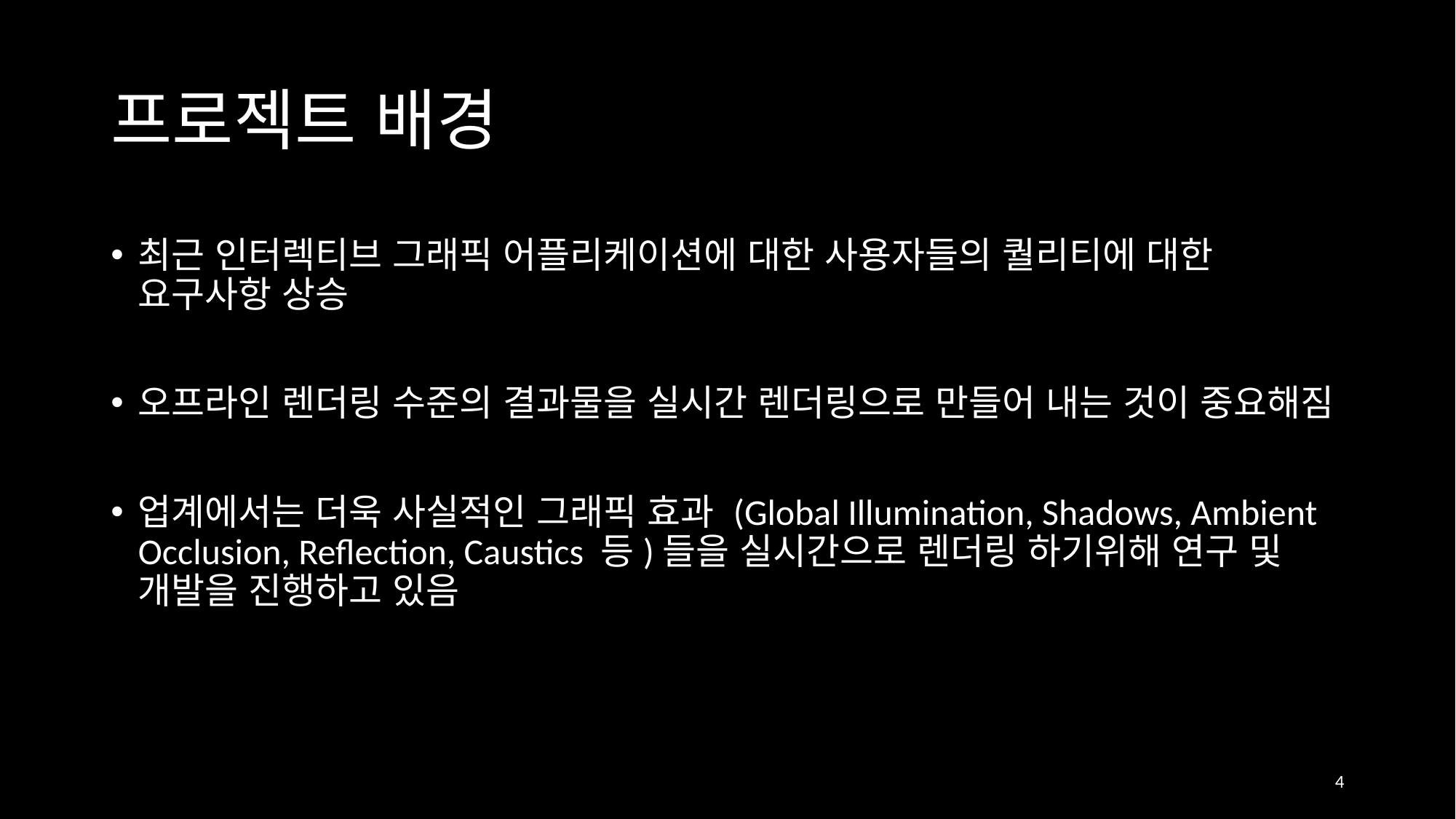

# 프로젝트 배경
최근 인터렉티브 그래픽 어플리케이션에 대한 사용자들의 퀄리티에 대한 요구사항 상승

오프라인 렌더링 수준의 결과물을 실시간 렌더링으로 만들어 내는 것이 중요해짐

업계에서는 더욱 사실적인 그래픽 효과 (Global Illumination, Shadows, Ambient Occlusion, Reflection, Caustics 등)들을 실시간으로 렌더링 하기위해 연구 및 개발을 진행하고 있음

4